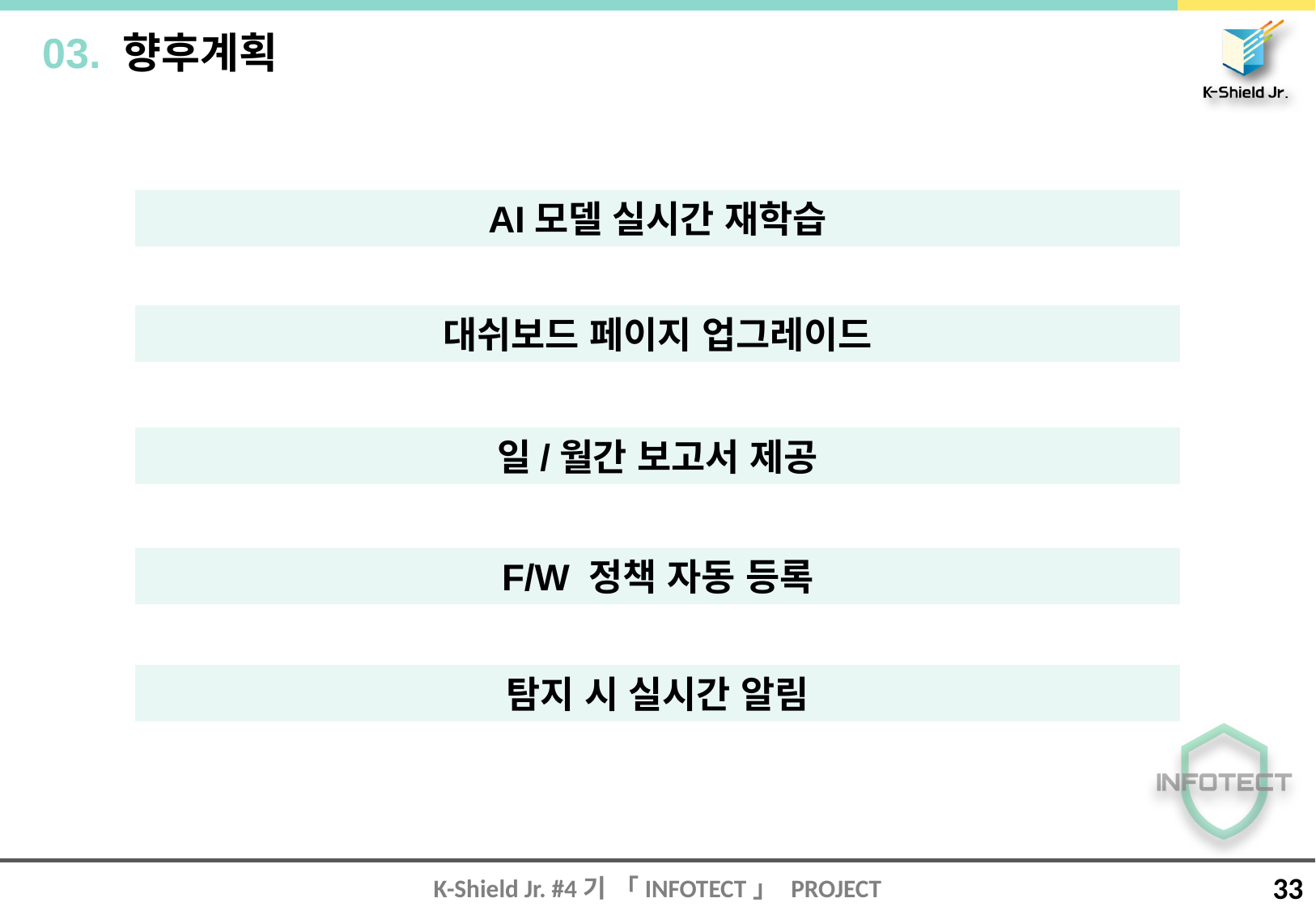

03. 향후계획

AI모델 실시간 재학습
대쉬보드 페이지 업그레이드
일/월간 보고서 제공
F/W 정책 자동 등록
탐지 시 실시간 알림